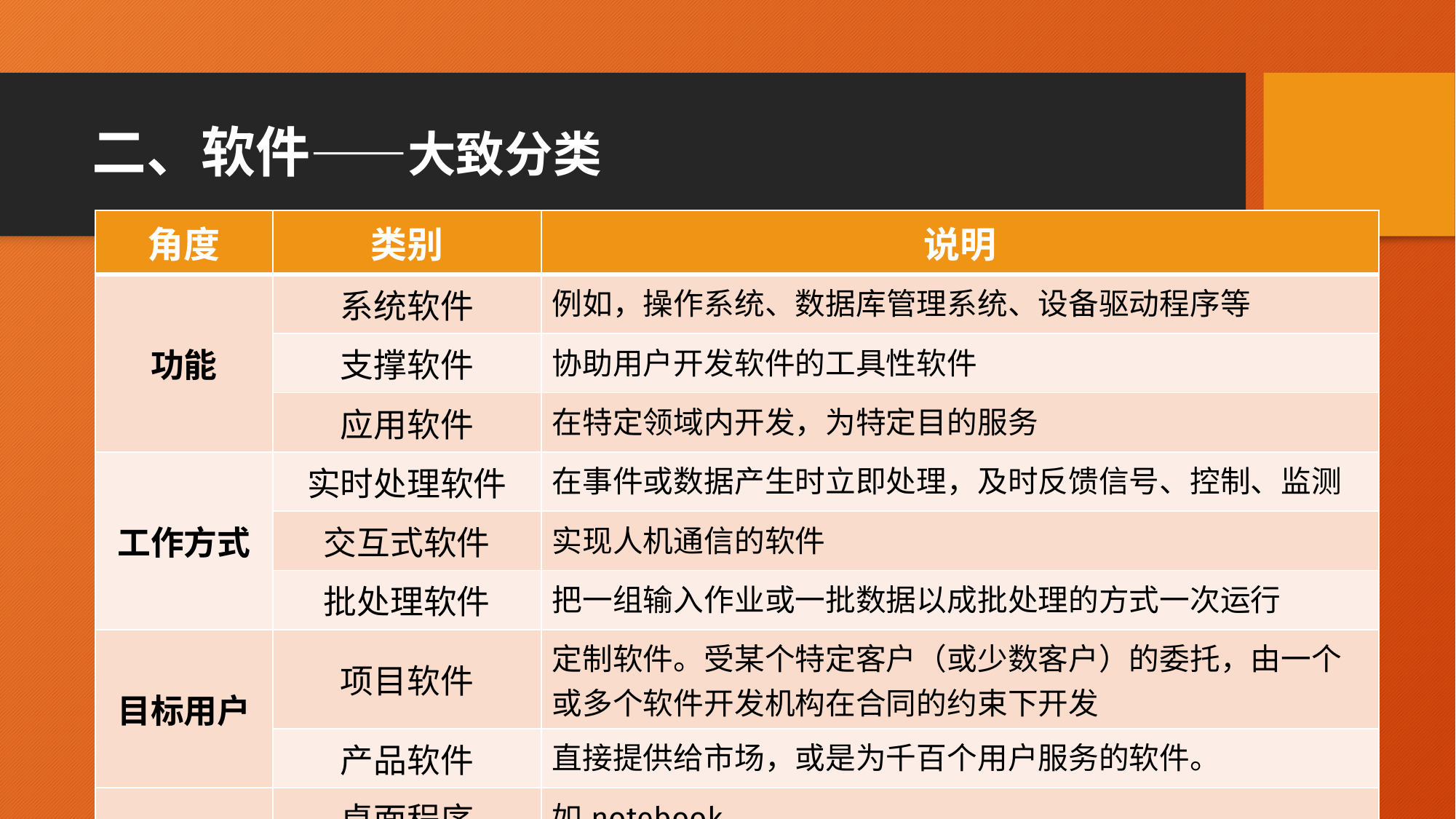

# 二、软件——大致分类
| 角度 | 类别 | 说明 |
| --- | --- | --- |
| 功能 | 系统软件 | 例如，操作系统、数据库管理系统、设备驱动程序等 |
|  | 支撑软件 | 协助用户开发软件的工具性软件 |
|  | 应用软件 | 在特定领域内开发，为特定目的服务 |
| 工作方式 | 实时处理软件 | 在事件或数据产生时立即处理，及时反馈信号、控制、监测 |
|  | 交互式软件 | 实现人机通信的软件 |
|  | 批处理软件 | 把一组输入作业或一批数据以成批处理的方式一次运行 |
| 目标用户 | 项目软件 | 定制软件。受某个特定客户（或少数客户）的委托，由一个或多个软件开发机构在合同的约束下开发 |
|  | 产品软件 | 直接提供给市场，或是为千百个用户服务的软件。 |
| 部署方式 | 桌面程序 | 如notebook…… |
|  | 网络程序 | C/S、B/S…… |